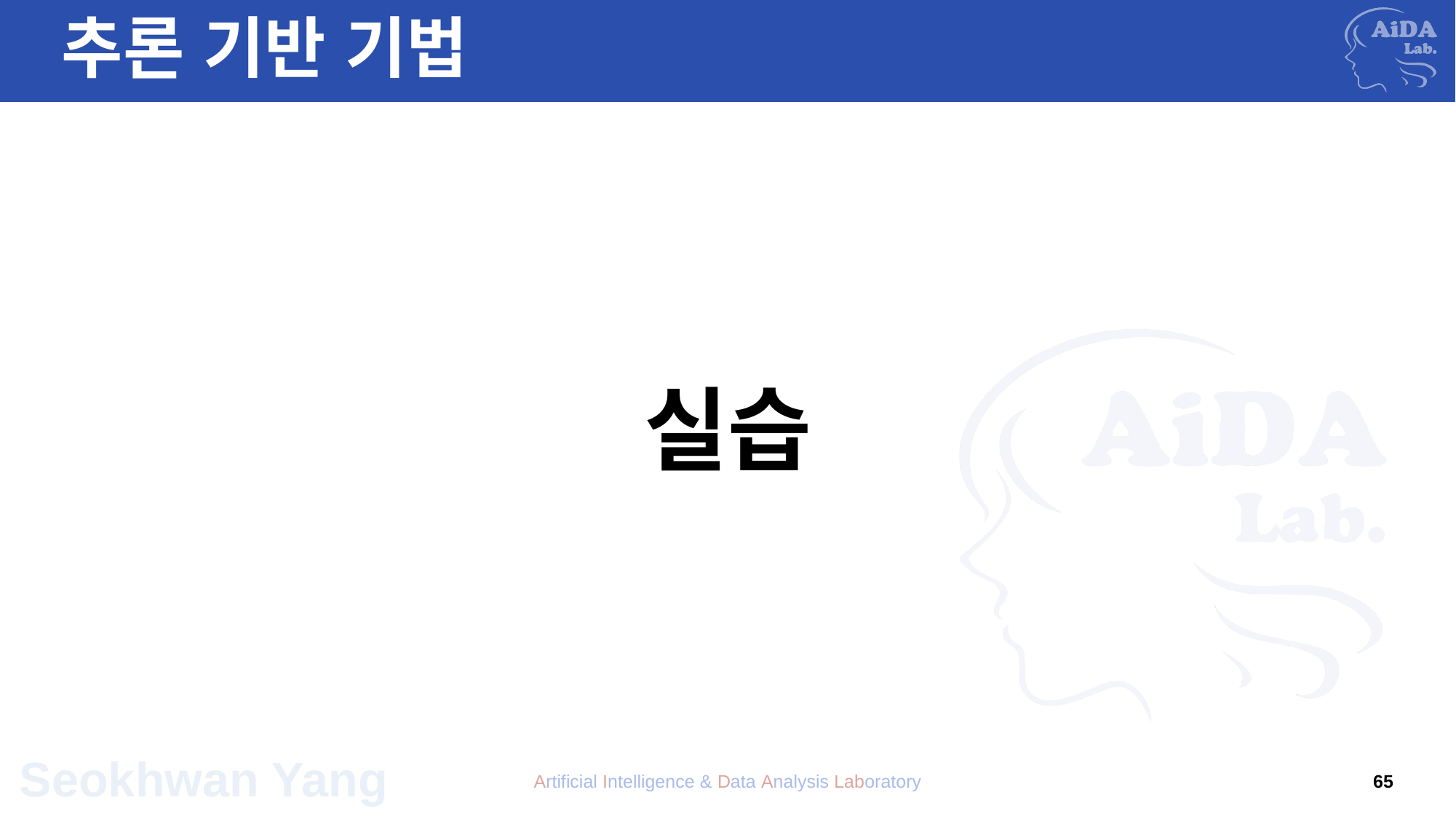

# 추론 기반 기법

실습
Artificial Intelligence & Data Analysis Laboratory
65